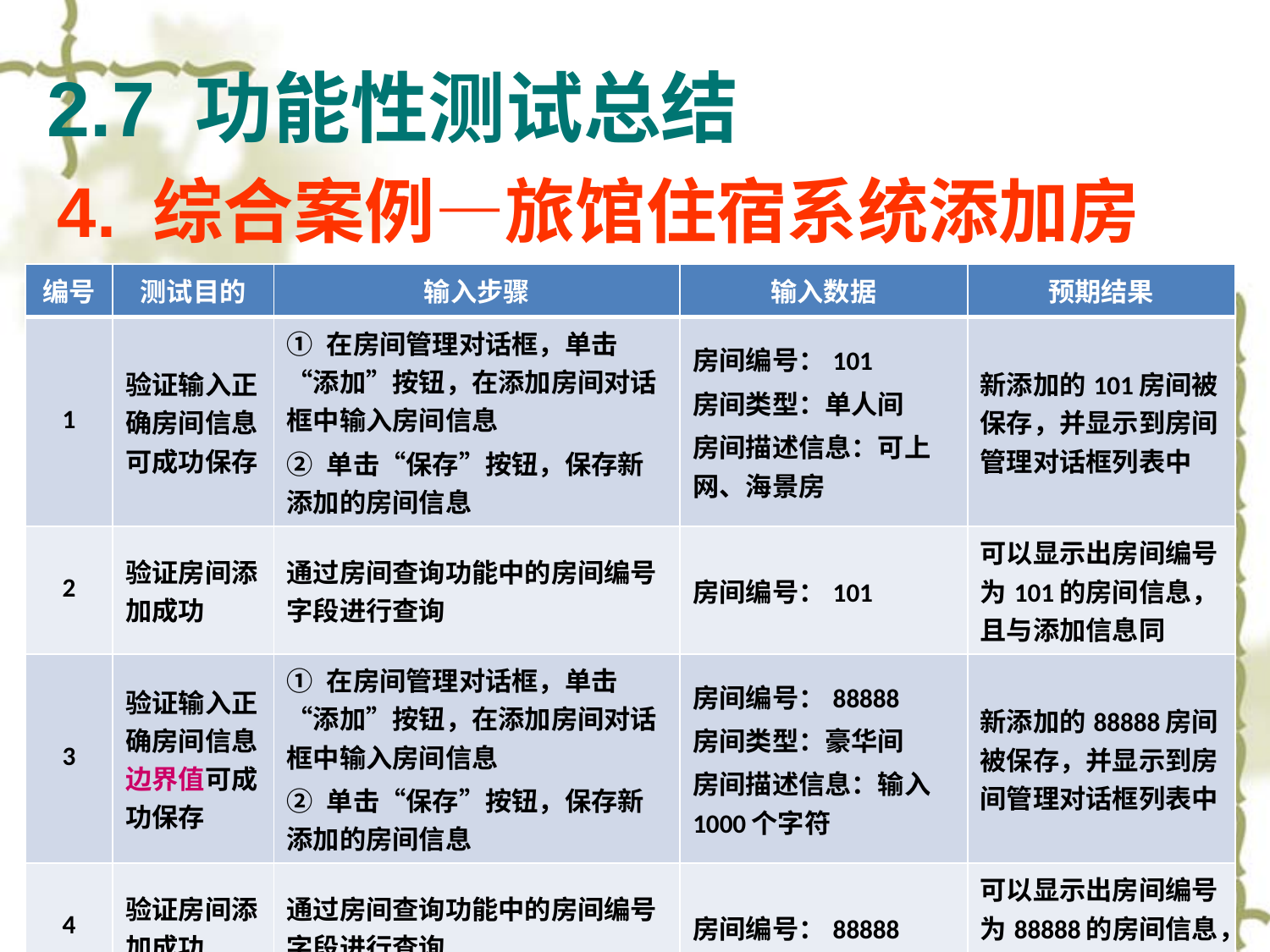

# 2.7 功能性测试总结
4. 综合案例—旅馆住宿系统添加房间
(3) 填充数据完善用例——场景1
| 编号 | 测试目的 | 输入步骤 | 输入数据 | 预期结果 |
| --- | --- | --- | --- | --- |
| 1 | 验证输入正确房间信息可成功保存 | ① 在房间管理对话框，单击“添加”按钮，在添加房间对话框中输入房间信息 ② 单击“保存”按钮，保存新添加的房间信息 | 房间编号：101 房间类型：单人间 房间描述信息：可上网、海景房 | 新添加的101房间被保存，并显示到房间管理对话框列表中 |
| 2 | 验证房间添加成功 | 通过房间查询功能中的房间编号字段进行查询 | 房间编号：101 | 可以显示出房间编号为101的房间信息，且与添加信息同 |
| 3 | 验证输入正确房间信息边界值可成功保存 | ① 在房间管理对话框，单击“添加”按钮，在添加房间对话框中输入房间信息 ② 单击“保存”按钮，保存新添加的房间信息 | 房间编号：88888 房间类型：豪华间 房间描述信息：输入1000个字符 | 新添加的88888房间被保存，并显示到房间管理对话框列表中 |
| 4 | 验证房间添加成功 | 通过房间查询功能中的房间编号字段进行查询 | 房间编号：88888 | 可以显示出房间编号为88888的房间信息，且与添加信息同 |